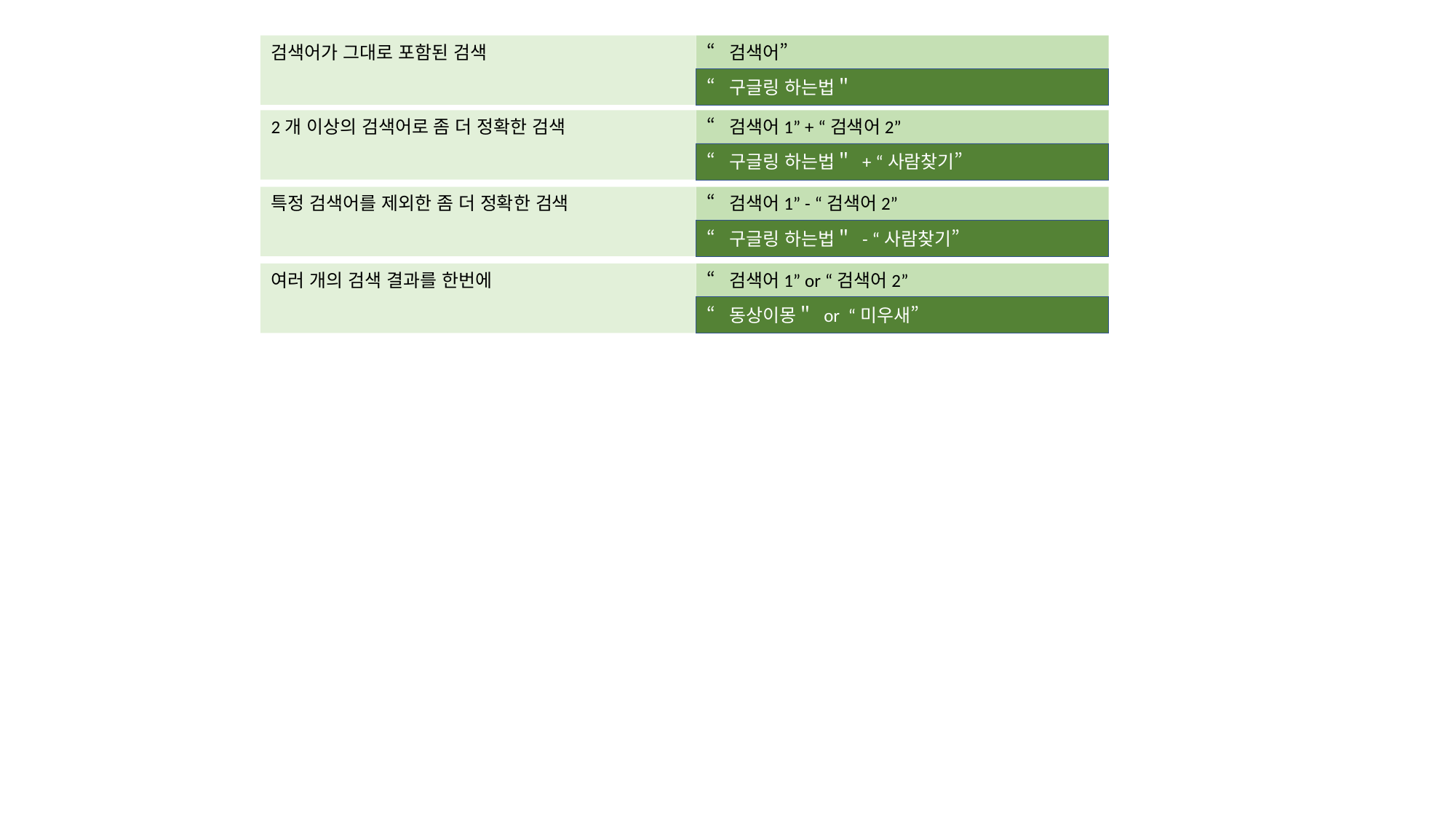

검색어가 그대로 포함된 검색
“검색어”

“구글링 하는법＂
2개 이상의 검색어로 좀 더 정확한 검색
“검색어1” + “검색어2”

“구글링 하는법＂ + “사람찾기”
특정 검색어를 제외한 좀 더 정확한 검색
“검색어1” - “검색어2”

“구글링 하는법＂ - “사람찾기”
여러 개의 검색 결과를 한번에
“검색어1” or “검색어2”

“동상이몽＂ or  “미우새”